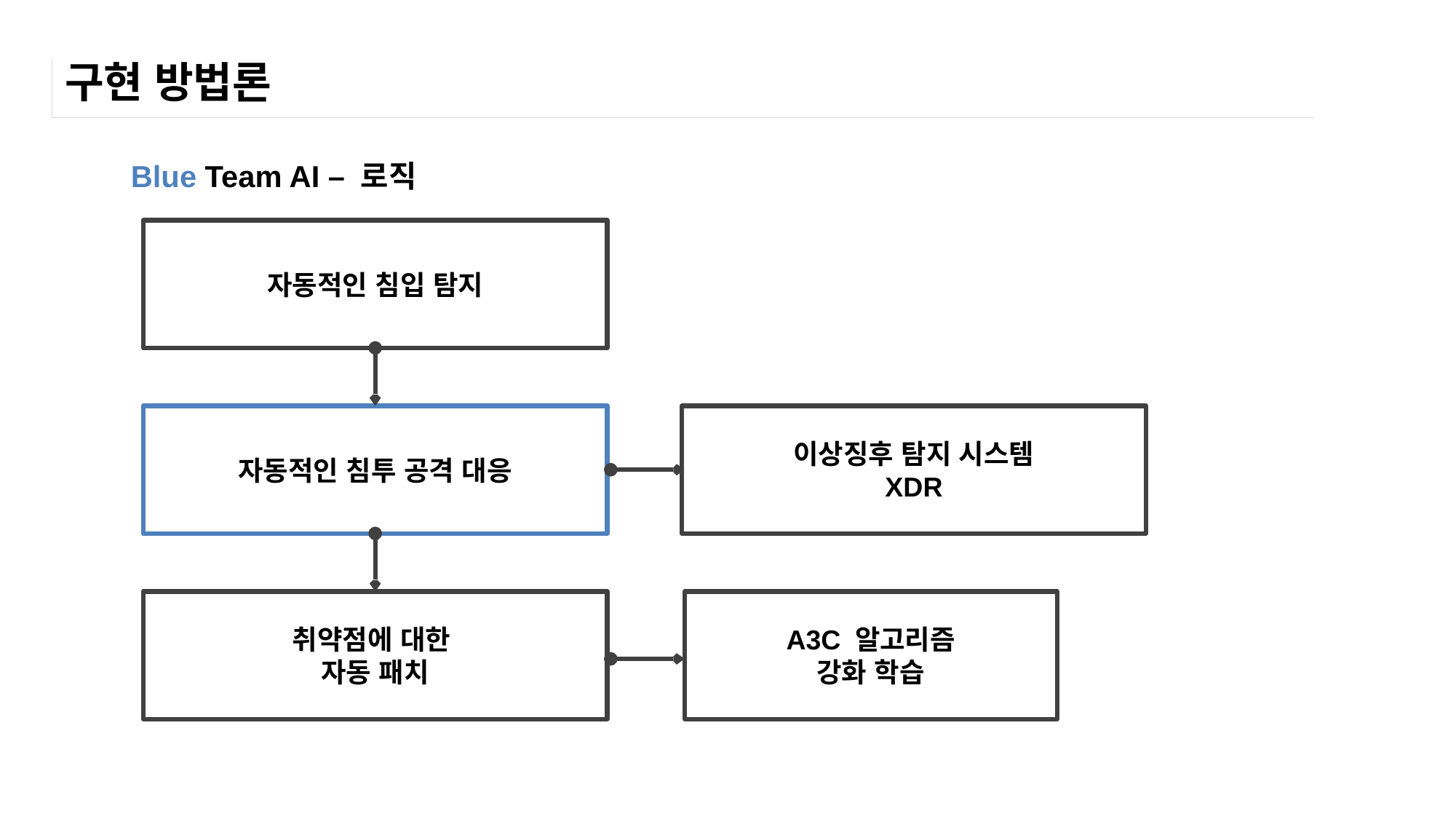

# 구현 방법론
Blue Team AI – 로직
자동적인 침입 탐지
자동적인 침투 공격 대응
이상징후 탐지 시스템
XDR
취약점에 대한
자동 패치
A3C 알고리즘
강화 학습